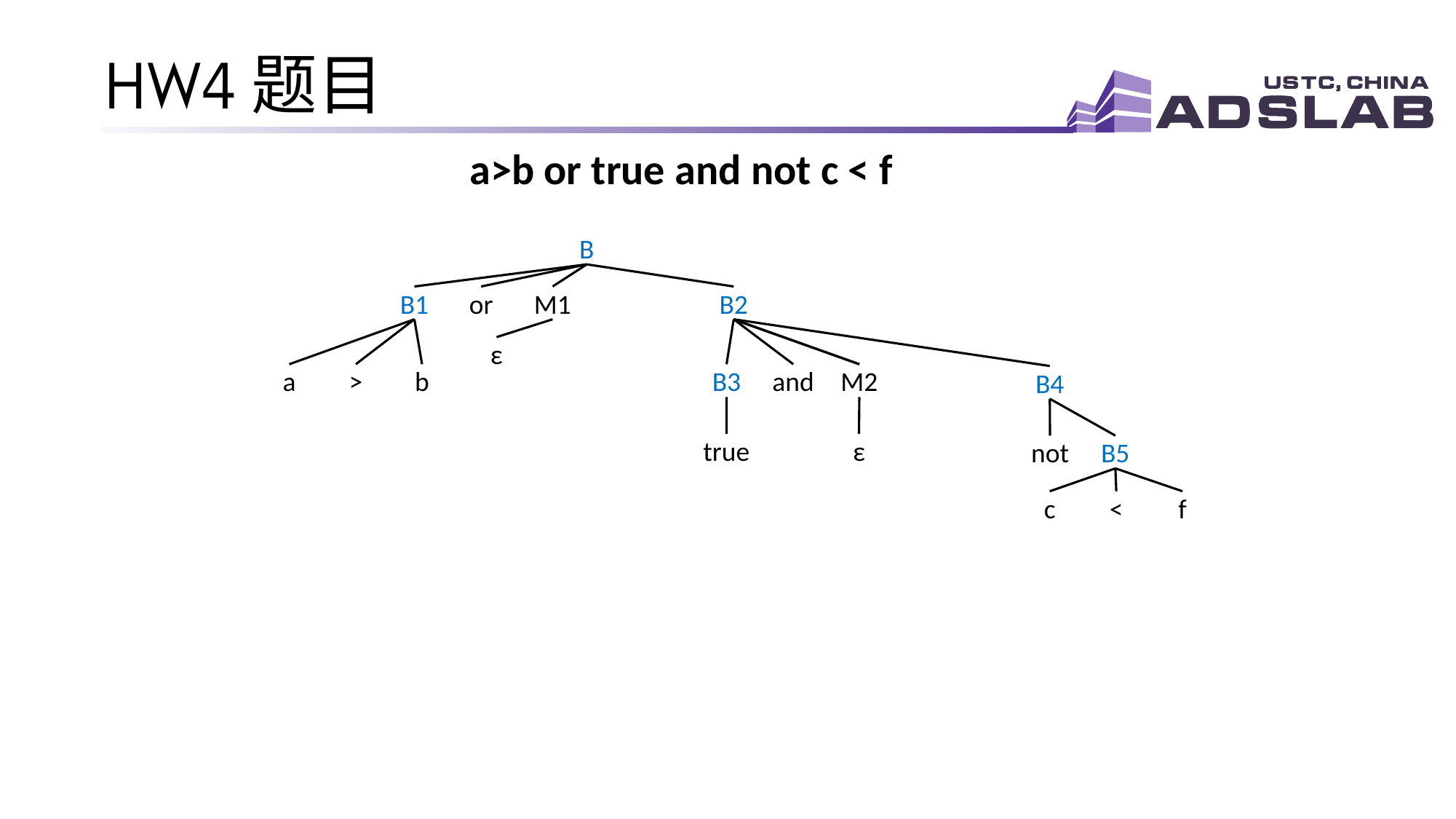

# HW4题目
a>b or true and not c < f
B
B1
or
M1
B2
ε
a
>
b
B3
and
M2
B4
true
ε
not
B5
c
<
f